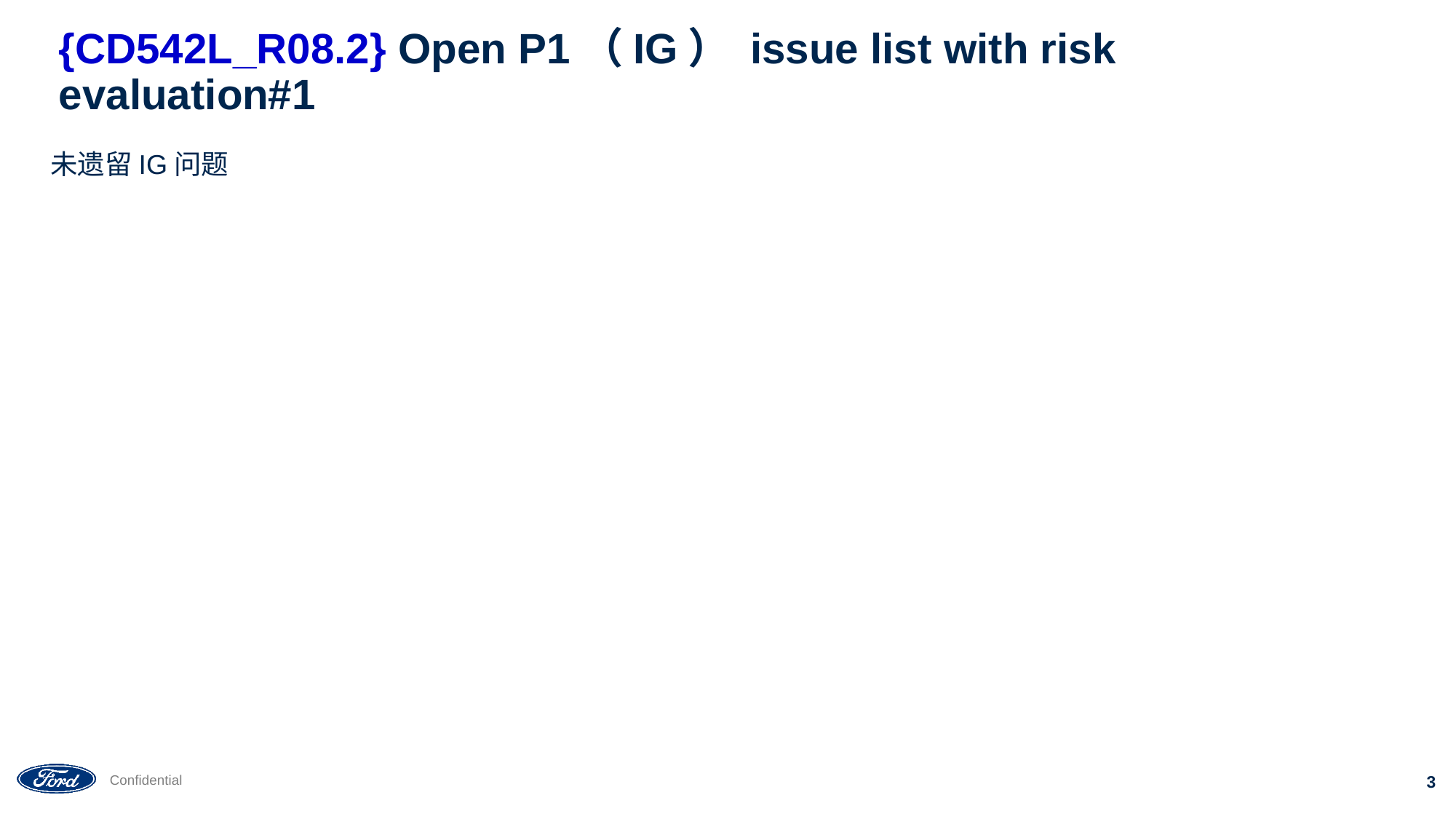

# {CD542L_R08.2} Open P1（IG） issue list with risk evaluation#1
未遗留IG问题